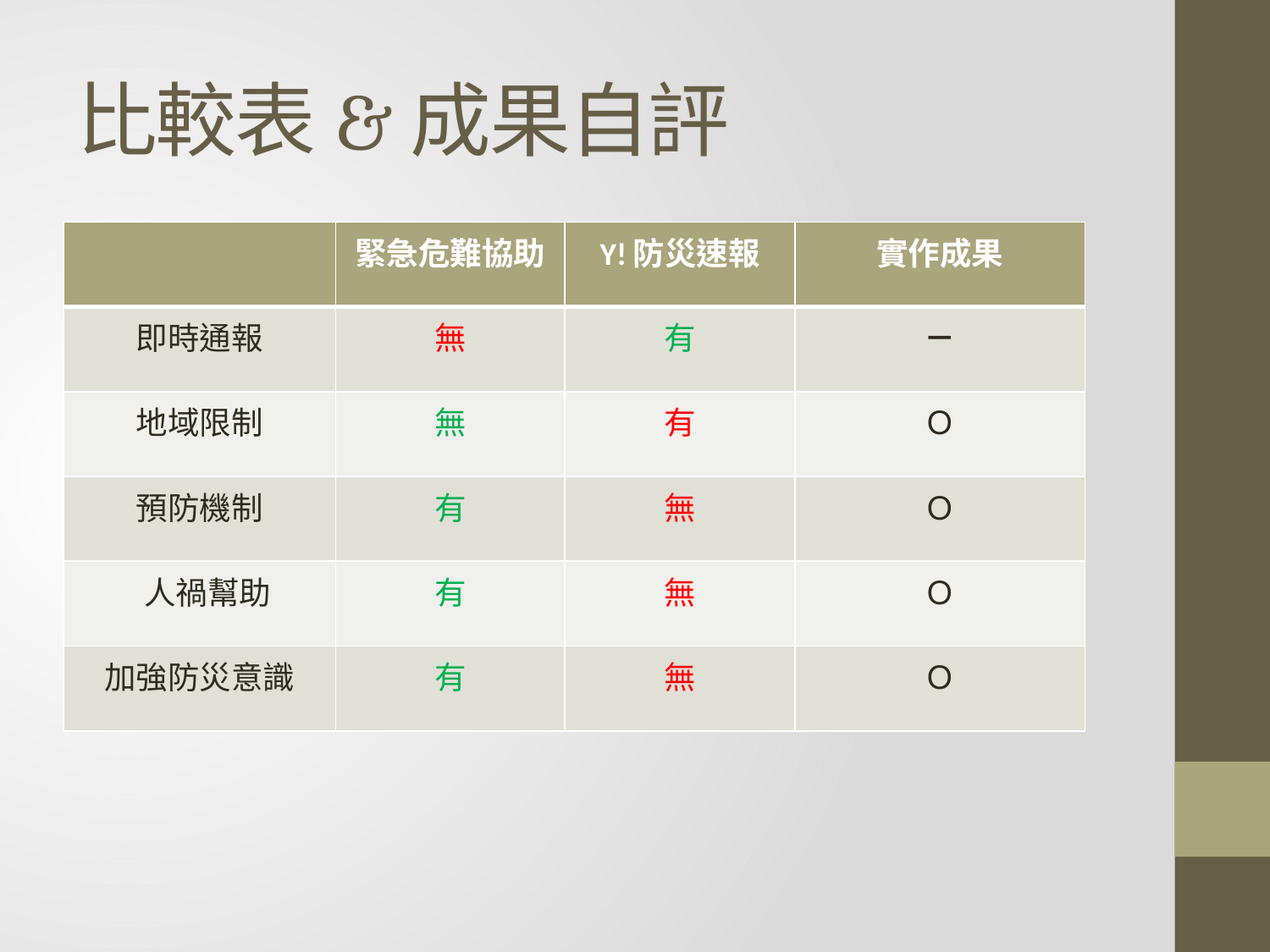

# 比較表&成果自評
|  | 緊急危難協助 | Y!防災速報 | 實作成果 |
| --- | --- | --- | --- |
| 即時通報 | 無 | 有 | － |
| 地域限制 | 無 | 有 | Ｏ |
| 預防機制 | 有 | 無 | Ｏ |
| 人禍幫助 | 有 | 無 | Ｏ |
| 加強防災意識 | 有 | 無 | Ｏ |